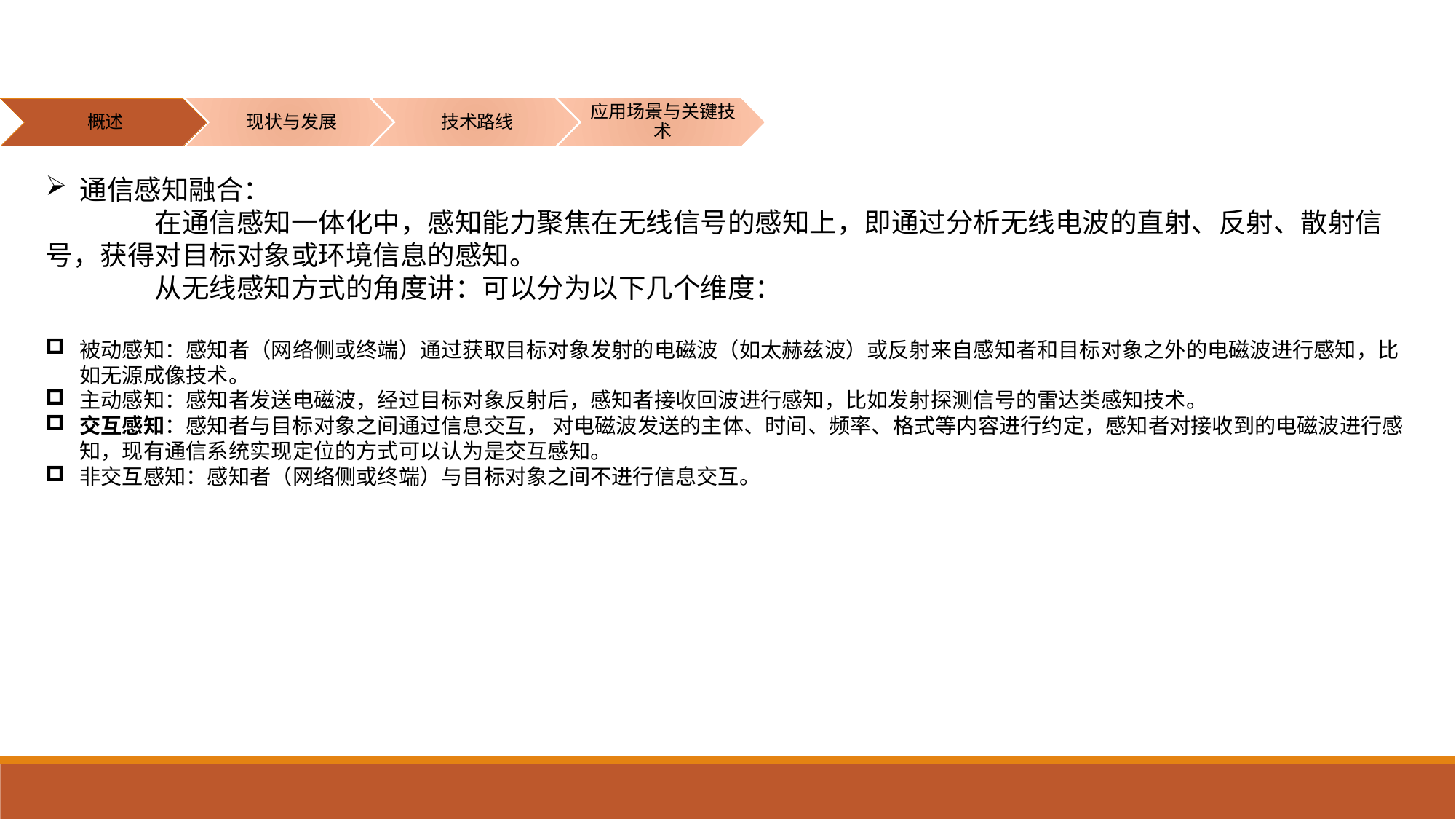

概述
现状与发展
技术路线
应用场景与关键技术
通信感知融合：
	在通信感知一体化中，感知能力聚焦在无线信号的感知上，即通过分析无线电波的直射、反射、散射信号，获得对目标对象或环境信息的感知。
	从无线感知方式的角度讲：可以分为以下几个维度：

被动感知：感知者（网络侧或终端）通过获取目标对象发射的电磁波（如太赫兹波）或反射来自感知者和目标对象之外的电磁波进行感知，比如无源成像技术。
主动感知：感知者发送电磁波，经过目标对象反射后，感知者接收回波进行感知，比如发射探测信号的雷达类感知技术。
交互感知：感知者与目标对象之间通过信息交互， 对电磁波发送的主体、时间、频率、格式等内容进行约定，感知者对接收到的电磁波进行感知，现有通信系统实现定位的方式可以认为是交互感知。
非交互感知：感知者（网络侧或终端）与目标对象之间不进行信息交互。